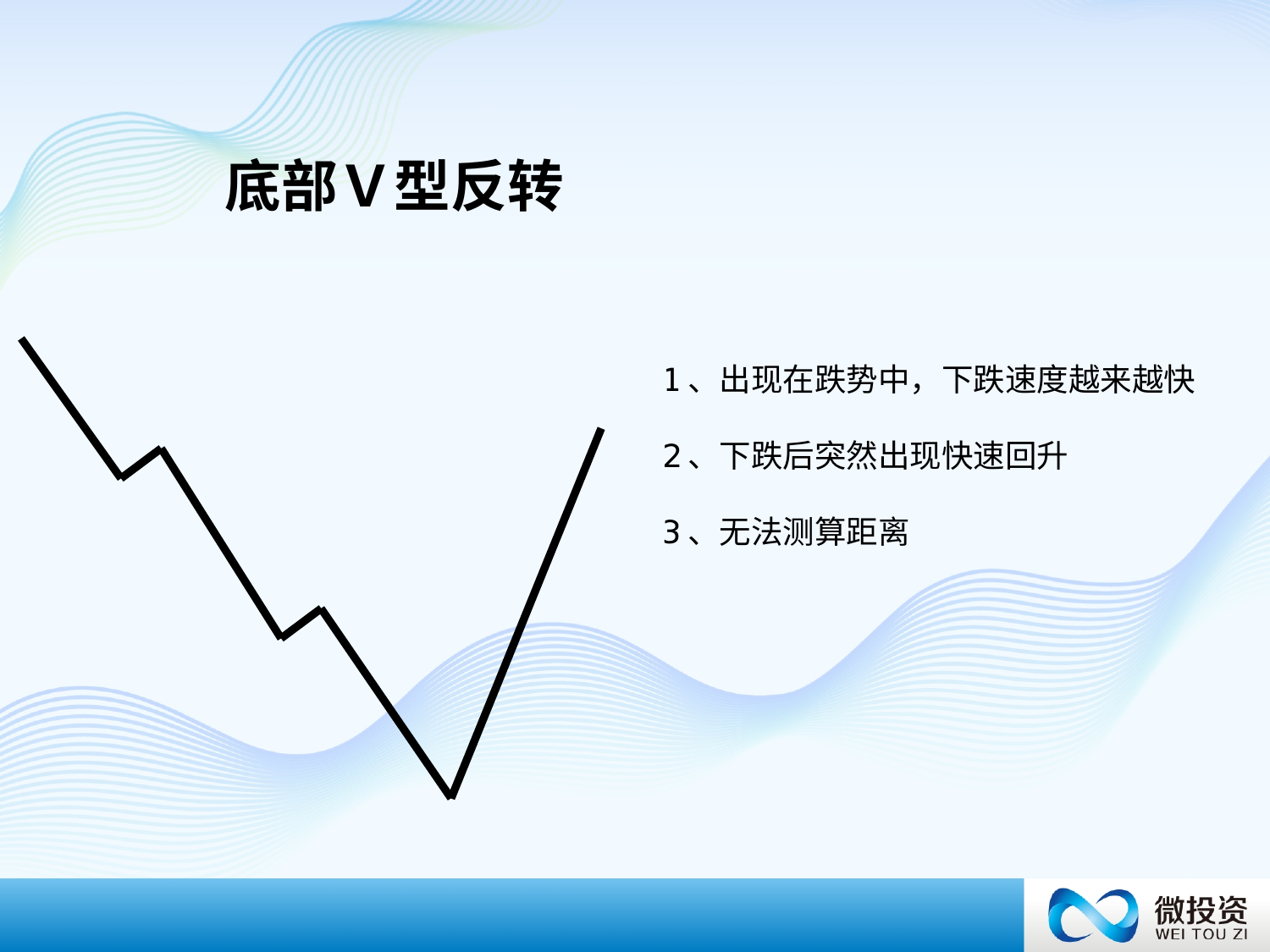

底部Ｖ型反转

1、出现在跌势中，下跌速度越来越快

2、下跌后突然出现快速回升

3、无法测算距离